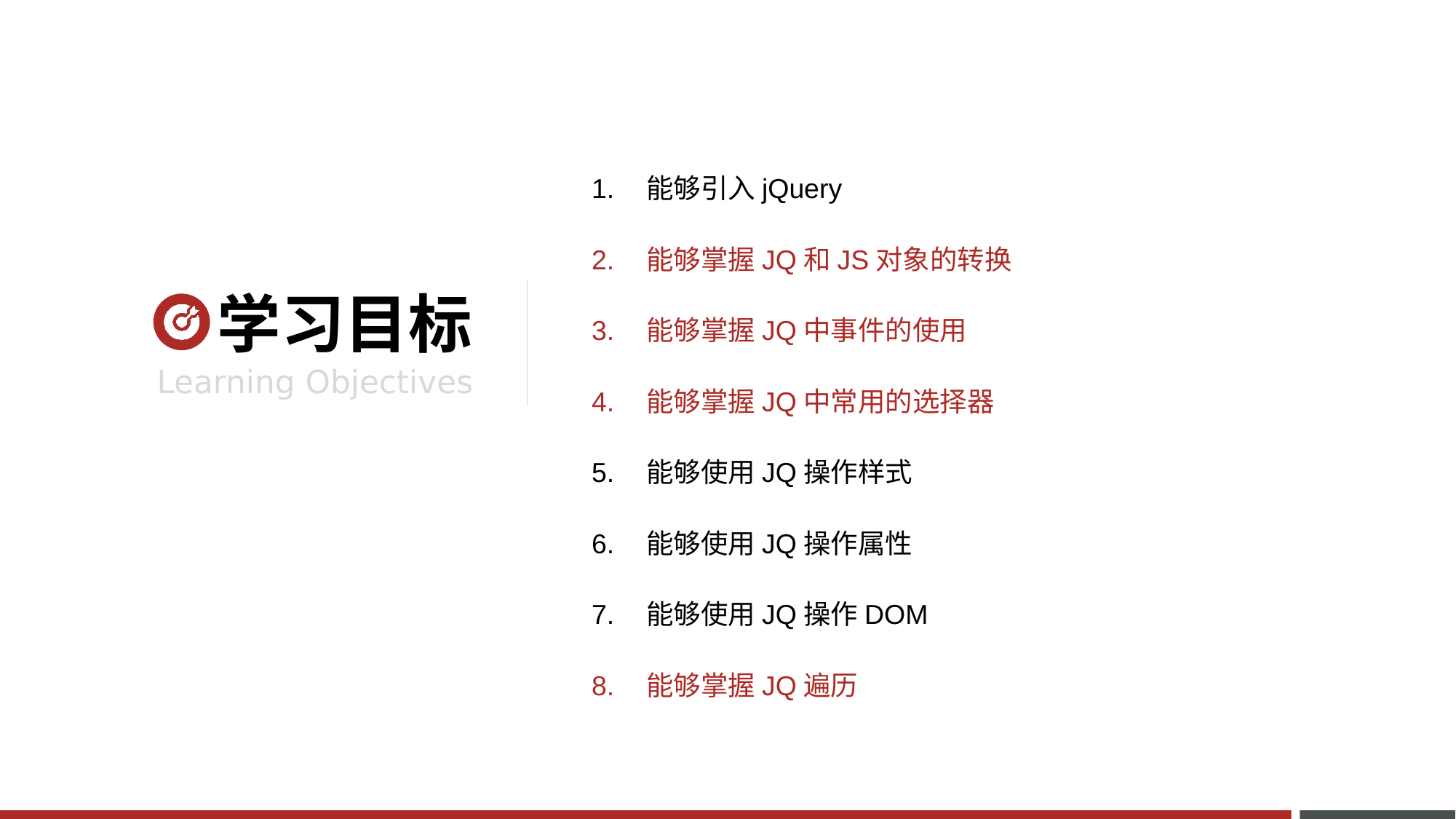

能够引入jQuery
能够掌握JQ和JS对象的转换
能够掌握JQ中事件的使用
能够掌握JQ中常用的选择器
能够使用JQ操作样式
能够使用JQ操作属性
能够使用JQ操作DOM
能够掌握JQ遍历